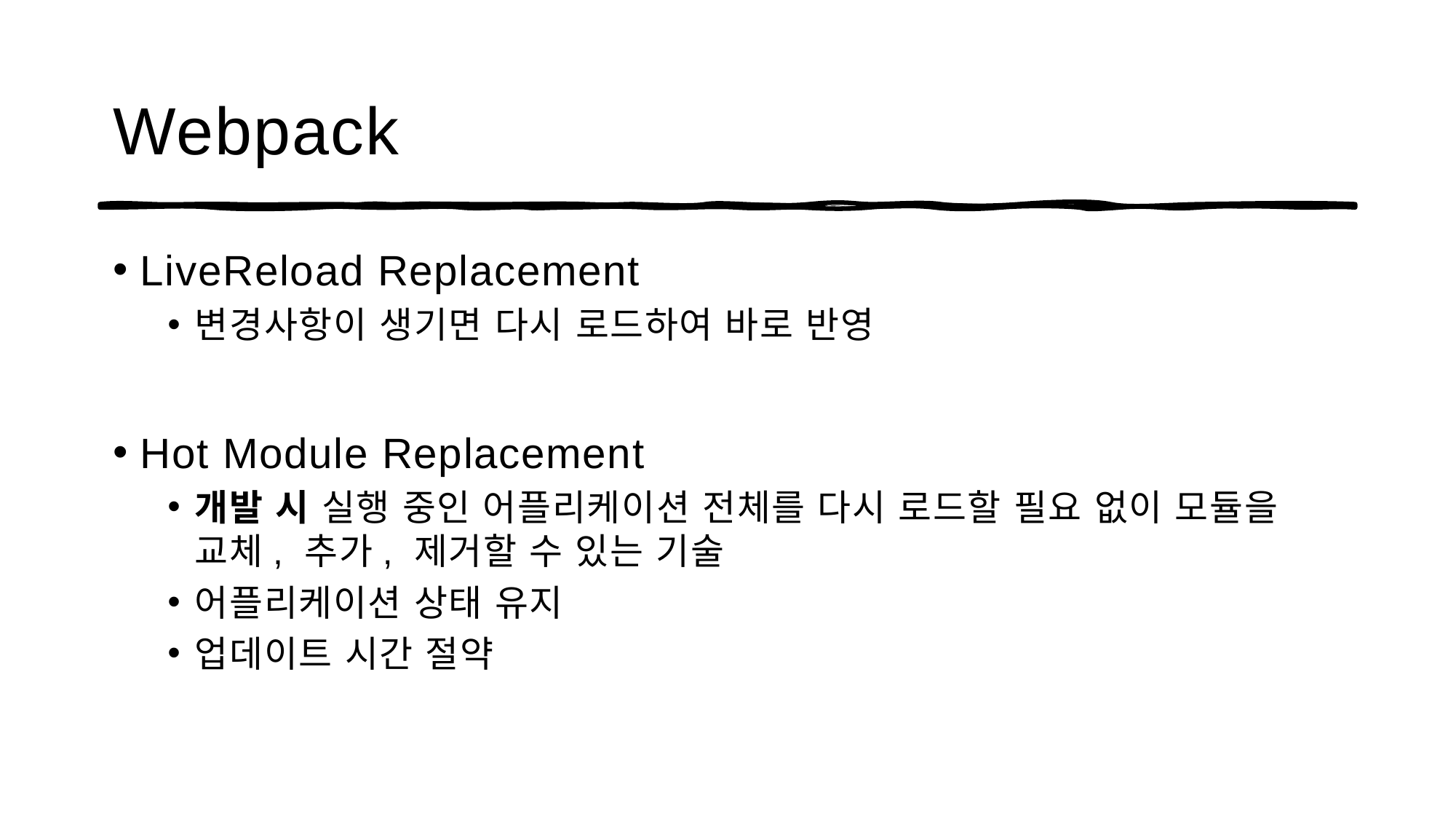

# Webpack
LiveReload Replacement
변경사항이 생기면 다시 로드하여 바로 반영

Hot Module Replacement
개발 시 실행 중인 어플리케이션 전체를 다시 로드할 필요 없이 모듈을 교체, 추가, 제거할 수 있는 기술
어플리케이션 상태 유지
업데이트 시간 절약